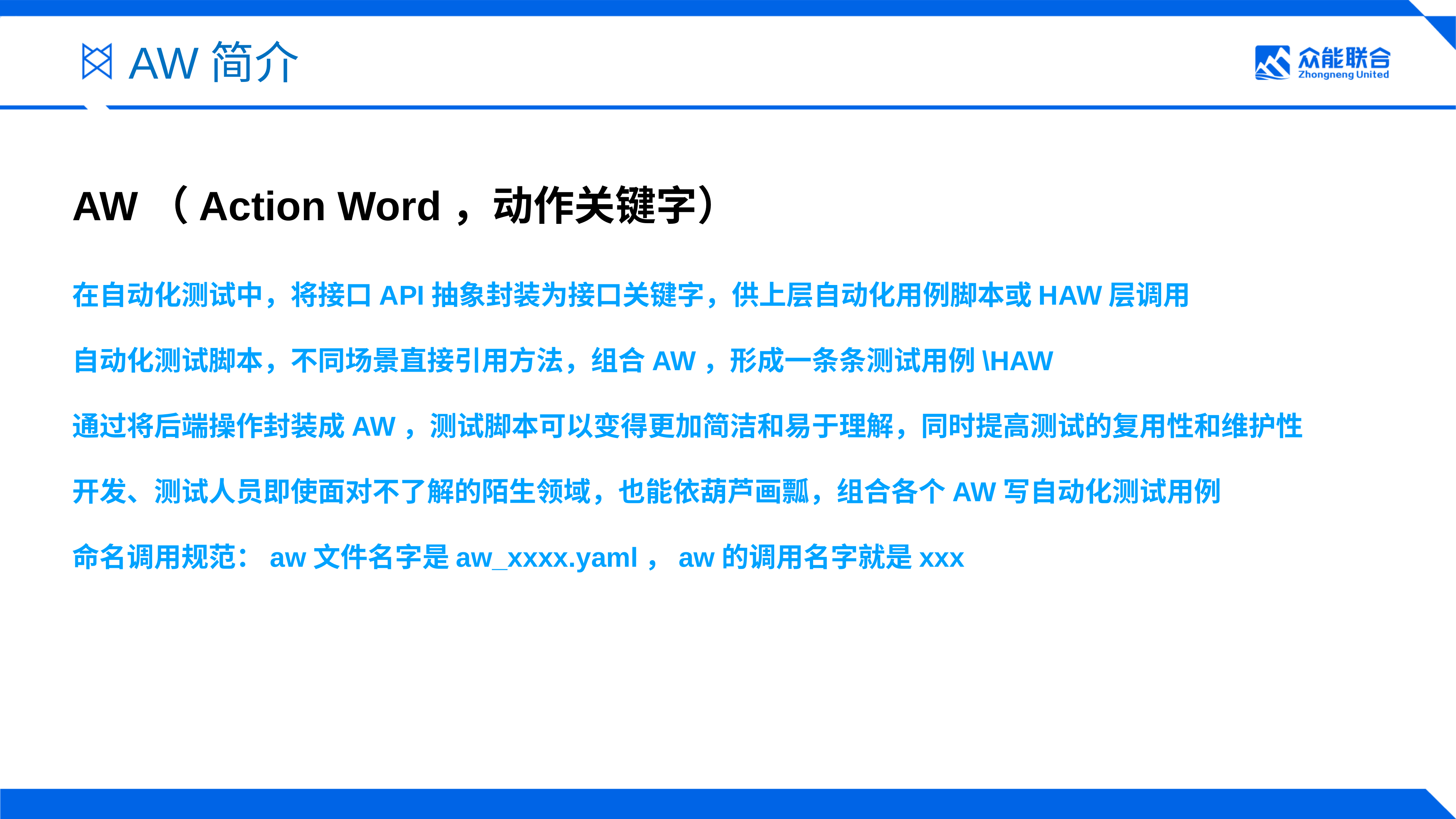

AW简介
AW（Action Word，动作关键字）

在自动化测试中，将接口API抽象封装为接口关键字，供上层自动化用例脚本或HAW层调用

自动化测试脚本，不同场景直接引用方法，组合AW，形成一条条测试用例\HAW

通过将后端操作封装成AW，测试脚本可以变得更加简洁和易于理解，同时提高测试的复用性和维护性

开发、测试人员即使面对不了解的陌生领域，也能依葫芦画瓢，组合各个AW写自动化测试用例

命名调用规范：aw文件名字是aw_xxxx.yaml，aw的调用名字就是xxx